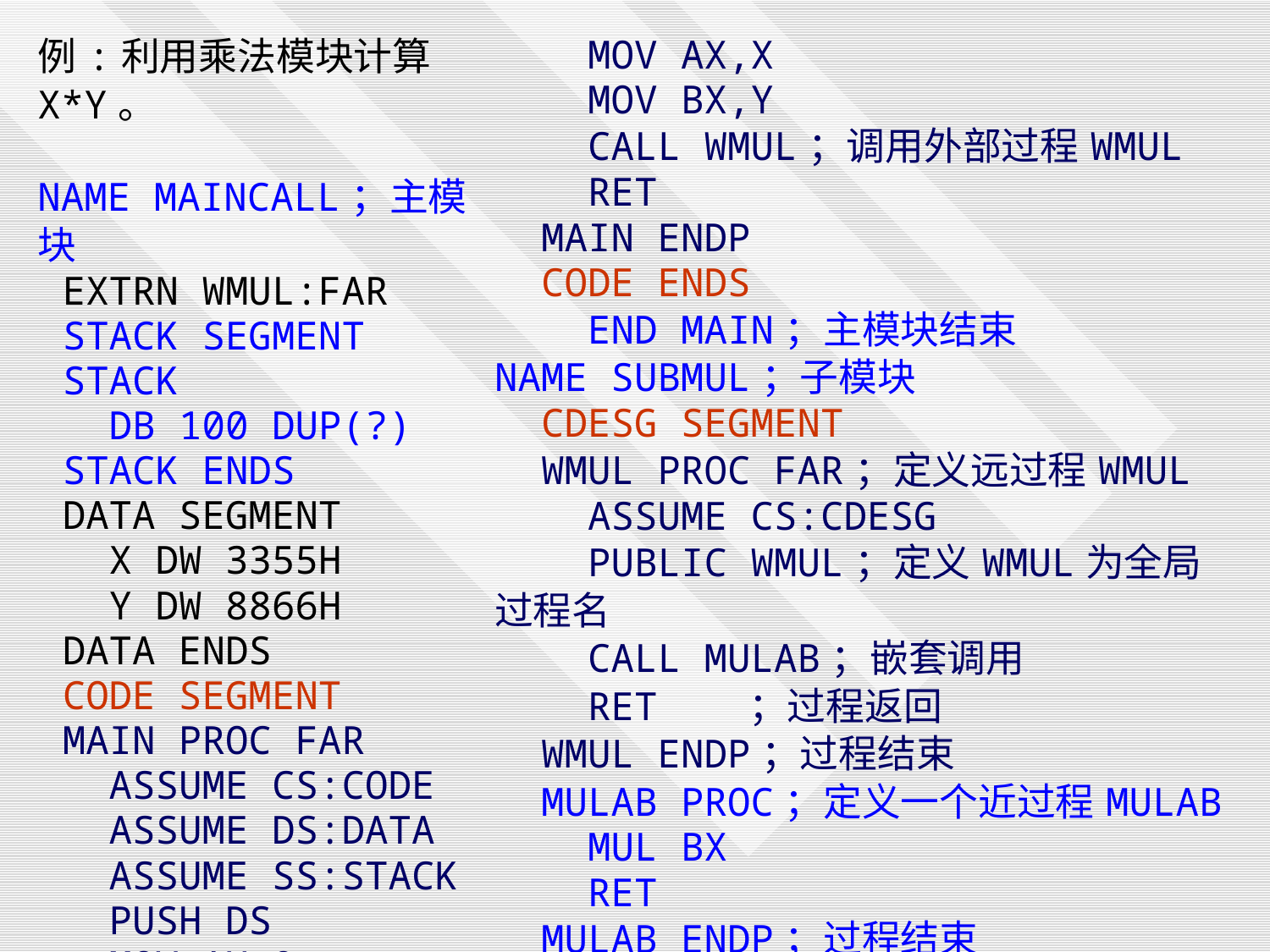

| 例:利用乘法模块计算X\*Y。 NAME MAINCALL；主模块 EXTRN WMUL:FAR STACK SEGMENT STACK DB 100 DUP(?) STACK ENDS DATA SEGMENT X DW 3355H Y DW 8866H DATA ENDS CODE SEGMENT MAIN PROC FAR ASSUME CS:CODE ASSUME DS:DATA ASSUME SS:STACK PUSH DS MOV AX,0 PUSH AX MOV AX,DATA MOV DS,AX | MOV AX,X MOV BX,Y CALL WMUL；调用外部过程WMUL RET MAIN ENDP CODE ENDS END MAIN；主模块结束 NAME SUBMUL；子模块 CDESG SEGMENT WMUL PROC FAR；定义远过程WMUL ASSUME CS:CDESG PUBLIC WMUL；定义WMUL为全局过程名 CALL MULAB；嵌套调用 RET ；过程返回 WMUL ENDP；过程结束 MULAB PROC；定义一个近过程MULAB MUL BX RET MULAB ENDP；过程结束 CDESG ENDS；代码段结束 END；子模块结束 |
| --- | --- |